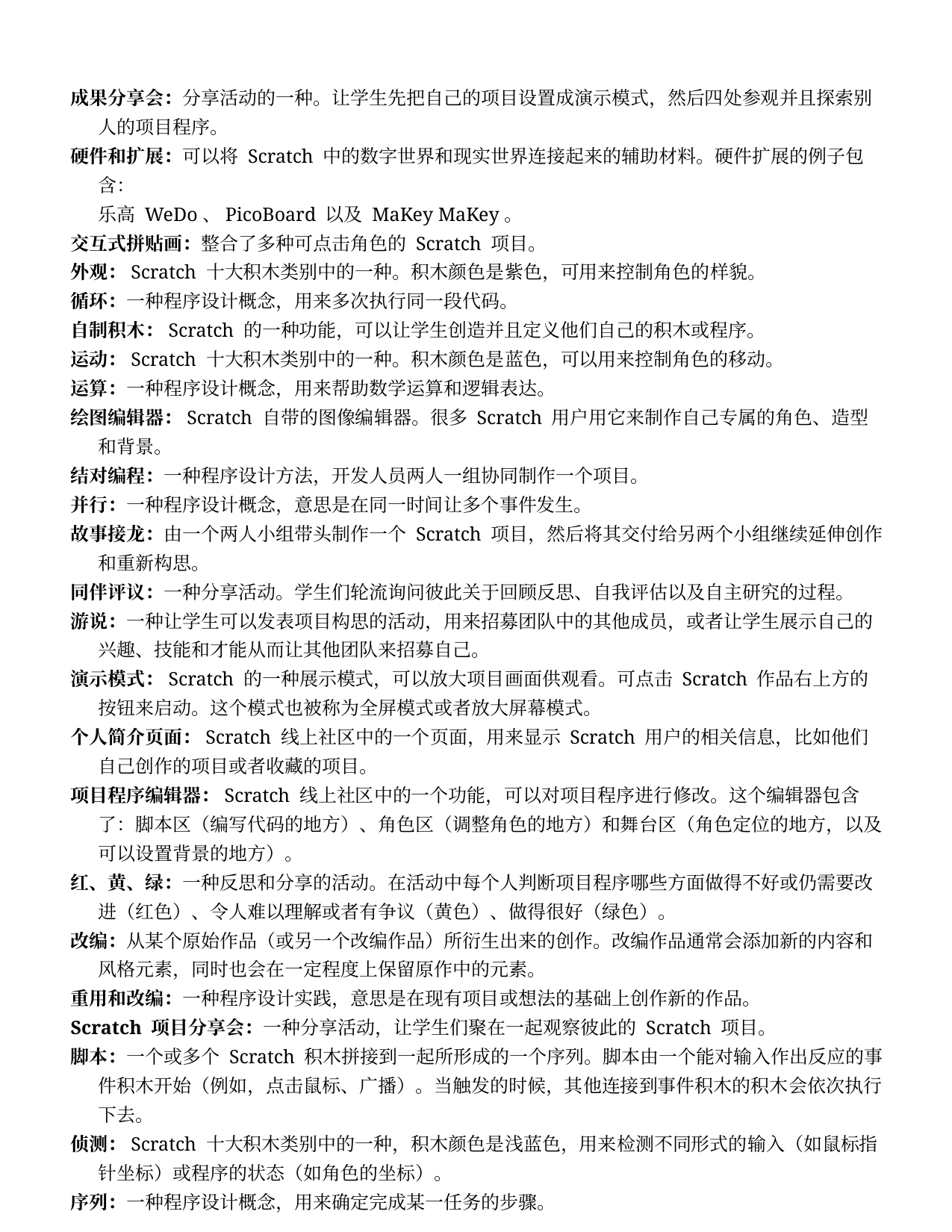

成果分享会：分享活动的一种。让学生先把自己的项目设置成演示模式，然后四处参观并且探索别
人的项目程序。
硬件和扩展：可以将 Scratch 中的数字世界和现实世界连接起来的辅助材料。硬件扩展的例子包含：
乐高 WeDo、PicoBoard 以及 MaKey MaKey。
交互式拼贴画：整合了多种可点击角色的 Scratch 项目。
外观：Scratch 十大积木类别中的一种。积木颜色是紫色，可用来控制角色的样貌。
循环：一种程序设计概念，用来多次执行同一段代码。
自制积木：Scratch 的一种功能，可以让学生创造并且定义他们自己的积木或程序。
运动：Scratch 十大积木类别中的一种。积木颜色是蓝色，可以用来控制角色的移动。
运算：一种程序设计概念，用来帮助数学运算和逻辑表达。
绘图编辑器：Scratch 自带的图像编辑器。很多 Scratch 用户用它来制作自己专属的角色、造型和背景。
结对编程：一种程序设计方法，开发人员两人一组协同制作一个项目。
并行：一种程序设计概念，意思是在同一时间让多个事件发生。
故事接龙：由一个两人小组带头制作一个 Scratch 项目，然后将其交付给另两个小组继续延伸创作和重新构思。
同伴评议：一种分享活动。学生们轮流询问彼此关于回顾反思、自我评估以及自主研究的过程。
游说：一种让学生可以发表项目构思的活动，用来招募团队中的其他成员，或者让学生展示自己的
兴趣、技能和才能从而让其他团队来招募自己。
演示模式：Scratch 的一种展示模式，可以放大项目画面供观看。可点击 Scratch 作品右上方的按钮来启动。这个模式也被称为全屏模式或者放大屏幕模式。
个人简介页面：Scratch 线上社区中的一个页面，用来显示 Scratch 用户的相关信息，比如他们自己创作的项目或者收藏的项目。
项目程序编辑器：Scratch 线上社区中的一个功能，可以对项目程序进行修改。这个编辑器包含了：脚本区（编写代码的地方）、角色区（调整角色的地方）和舞台区（角色定位的地方，以及可以设置背景的地方）。
红、黄、绿：一种反思和分享的活动。在活动中每个人判断项目程序哪些方面做得不好或仍需要改进（红色）、令人难以理解或者有争议（黄色）、做得很好（绿色）。
改编：从某个原始作品（或另一个改编作品）所衍生出来的创作。改编作品通常会添加新的内容和风格元素，同时也会在一定程度上保留原作中的元素。
重用和改编：一种程序设计实践，意思是在现有项目或想法的基础上创作新的作品。
Scratch 项目分享会：一种分享活动，让学生们聚在一起观察彼此的 Scratch 项目。
脚本：一个或多个 Scratch 积木拼接到一起所形成的一个序列。脚本由一个能对输入作出反应的事件积木开始（例如，点击鼠标、广播）。当触发的时候，其他连接到事件积木的积木会依次执行下去。
侦测：Scratch 十大积木类别中的一种，积木颜色是浅蓝色，用来检测不同形式的输入（如鼠标指针坐标）或程序的状态（如角色的坐标）。
序列：一种程序设计概念，用来确定完成某一任务的步骤。